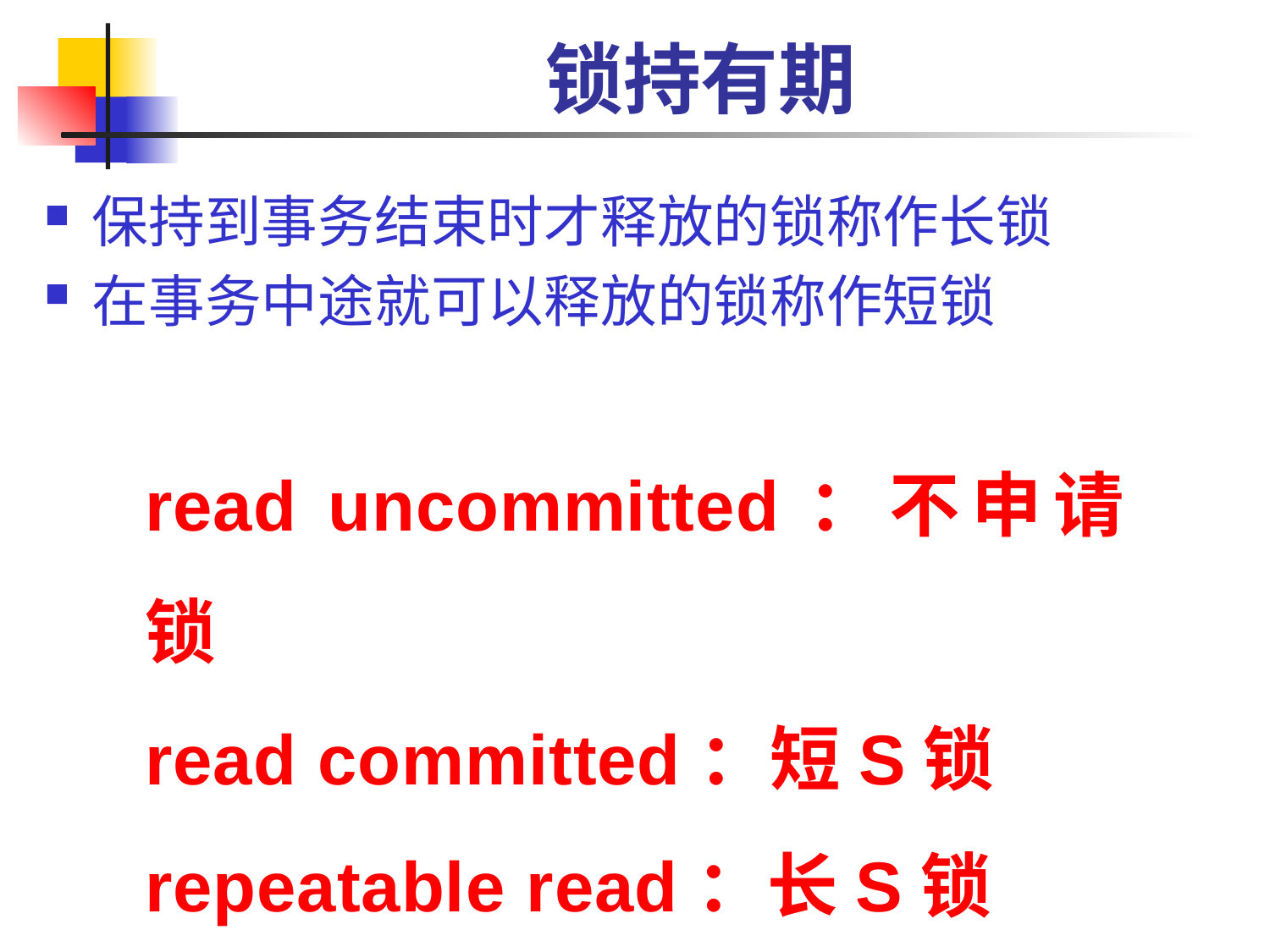

# 锁持有期
保持到事务结束时才释放的锁称作长锁
在事务中途就可以释放的锁称作短锁
read uncommitted：不申请锁
read committed：短S锁
repeatable read：长S锁